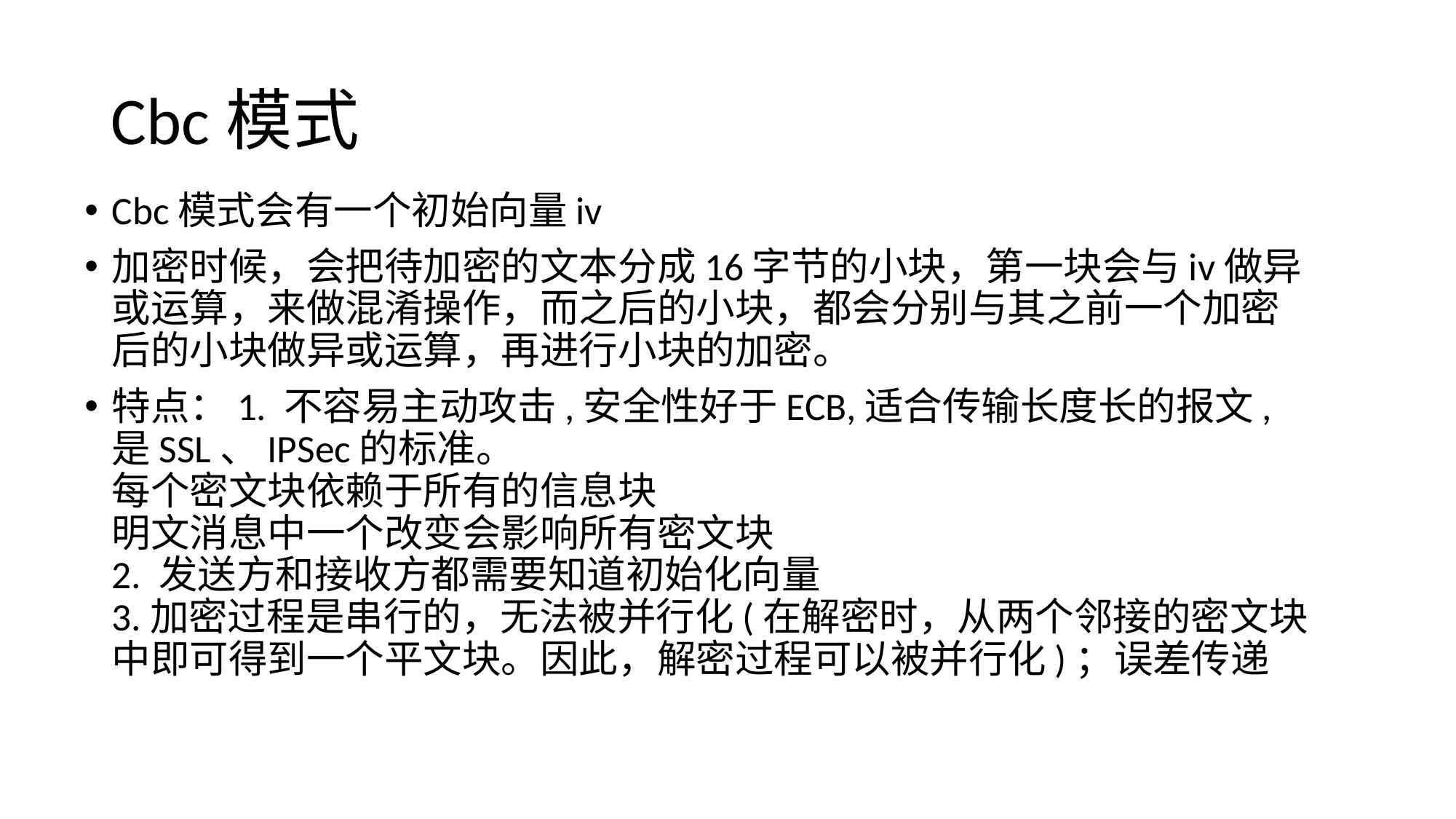

# Cbc模式
Cbc模式会有一个初始向量iv
加密时候，会把待加密的文本分成16字节的小块，第一块会与iv做异或运算，来做混淆操作，而之后的小块，都会分别与其之前一个加密后的小块做异或运算，再进行小块的加密。
特点：1. 不容易主动攻击,安全性好于ECB,适合传输长度长的报文,是SSL、IPSec的标准。
每个密文块依赖于所有的信息块
明文消息中一个改变会影响所有密文块
2. 发送方和接收方都需要知道初始化向量 
3.加密过程是串行的，无法被并行化(在解密时，从两个邻接的密文块中即可得到一个平文块。因此，解密过程可以被并行化)；误差传递